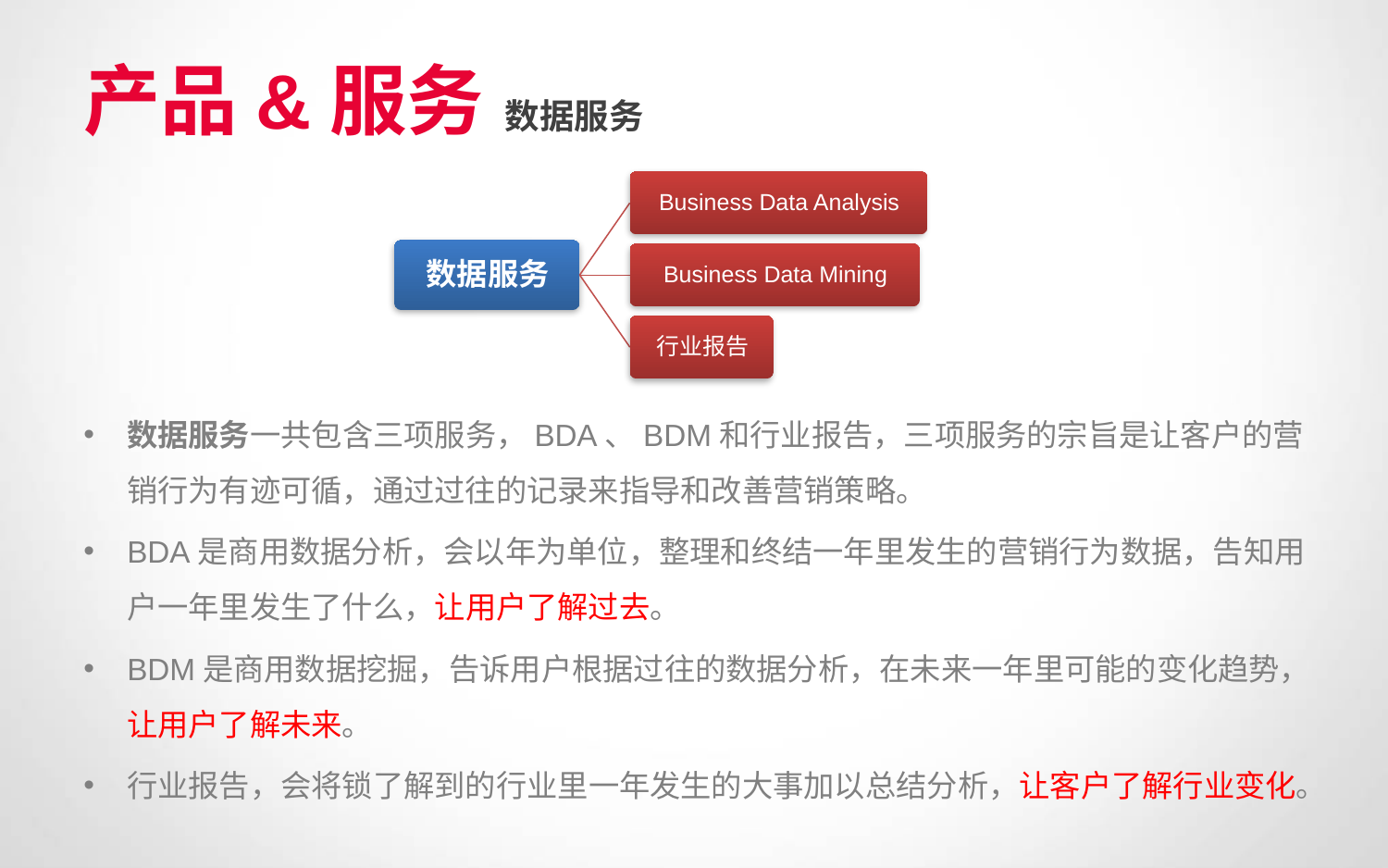

产品&服务 数据服务
数据服务

Business Data Analysis

Business Data Mining

行业报告
数据服务一共包含三项服务，BDA、BDM和行业报告，三项服务的宗旨是让客户的营销行为有迹可循，通过过往的记录来指导和改善营销策略。
BDA是商用数据分析，会以年为单位，整理和终结一年里发生的营销行为数据，告知用户一年里发生了什么，让用户了解过去。
BDM是商用数据挖掘，告诉用户根据过往的数据分析，在未来一年里可能的变化趋势，让用户了解未来。
行业报告，会将锁了解到的行业里一年发生的大事加以总结分析，让客户了解行业变化。